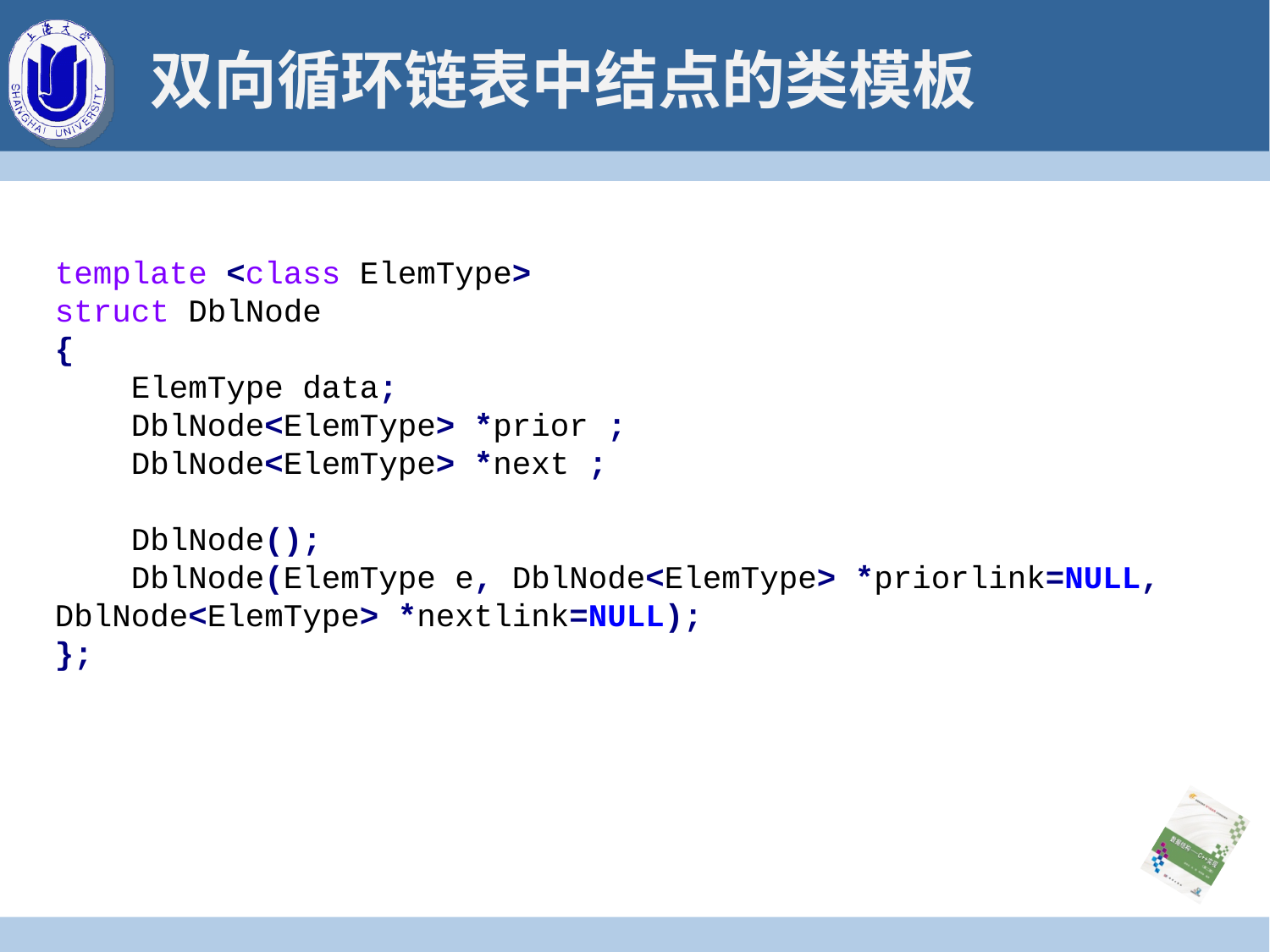

# 双向循环链表中结点的类模板
template <class ElemType>
struct DblNode
{
    ElemType data;
    DblNode<ElemType> *prior ;
    DblNode<ElemType> *next ;

    DblNode();
    DblNode(ElemType e, DblNode<ElemType> *priorlink=NULL, DblNode<ElemType> *nextlink=NULL);
};